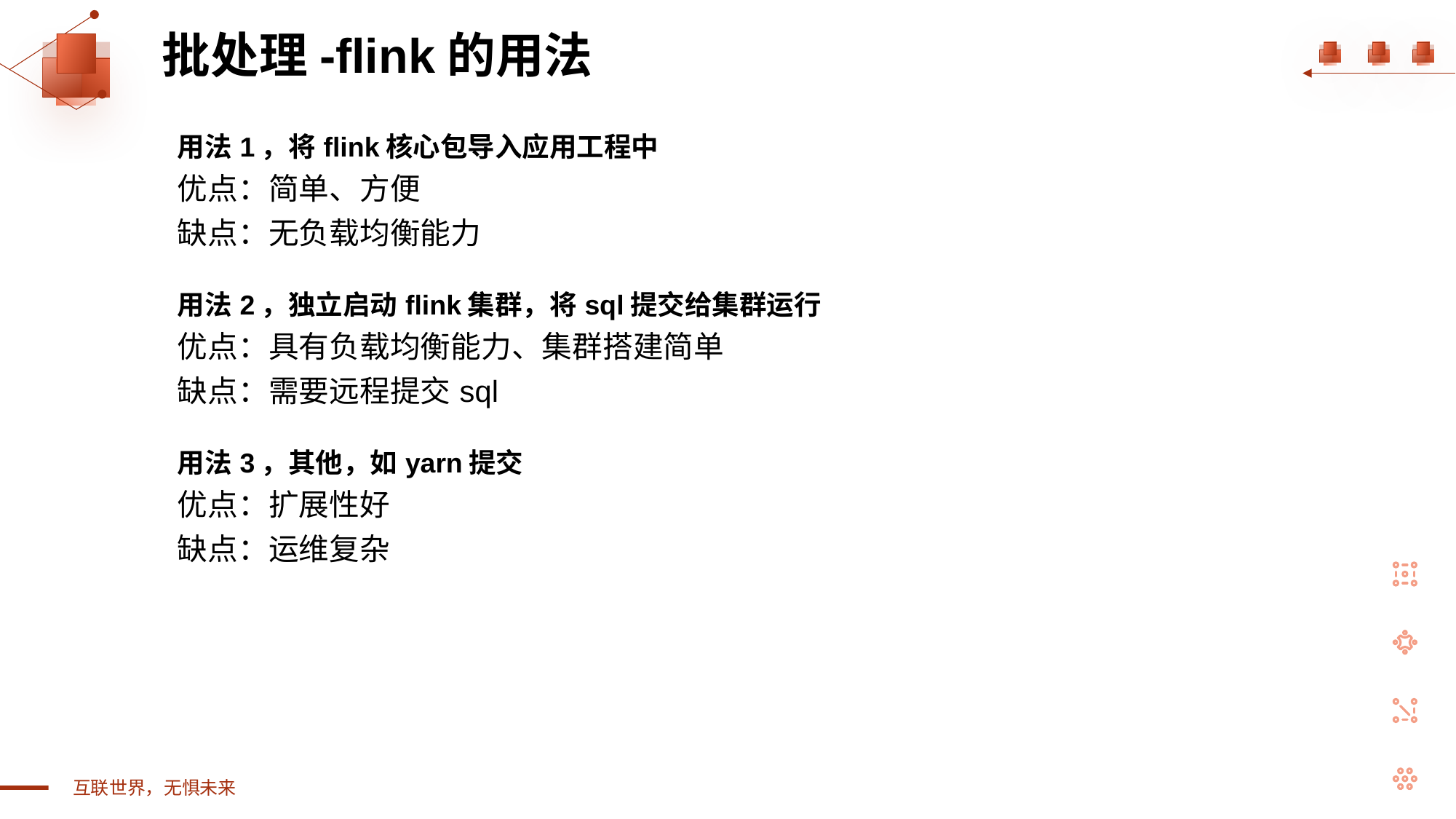

批处理-flink的用法

| 用法1，将flink核心包导入应用工程中 优点：简单、方便 缺点：无负载均衡能力 用法2，独立启动flink集群，将sql提交给集群运行 优点：具有负载均衡能力、集群搭建简单 缺点：需要远程提交sql 用法3，其他，如yarn提交 优点：扩展性好 缺点：运维复杂 |
| --- |